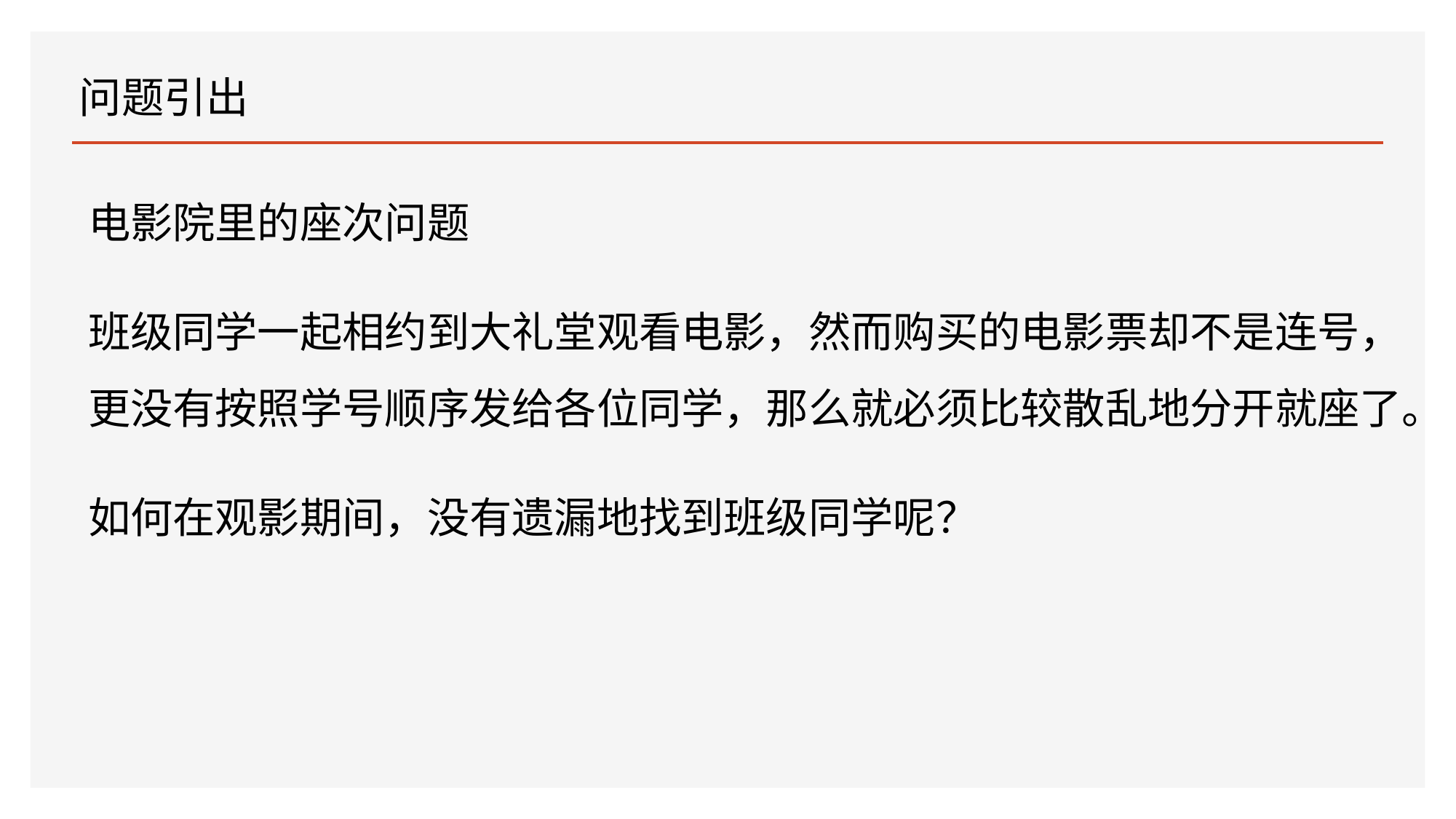

# 问题引出
电影院里的座次问题
班级同学一起相约到大礼堂观看电影，然而购买的电影票却不是连号，更没有按照学号顺序发给各位同学，那么就必须比较散乱地分开就座了。
如何在观影期间，没有遗漏地找到班级同学呢？